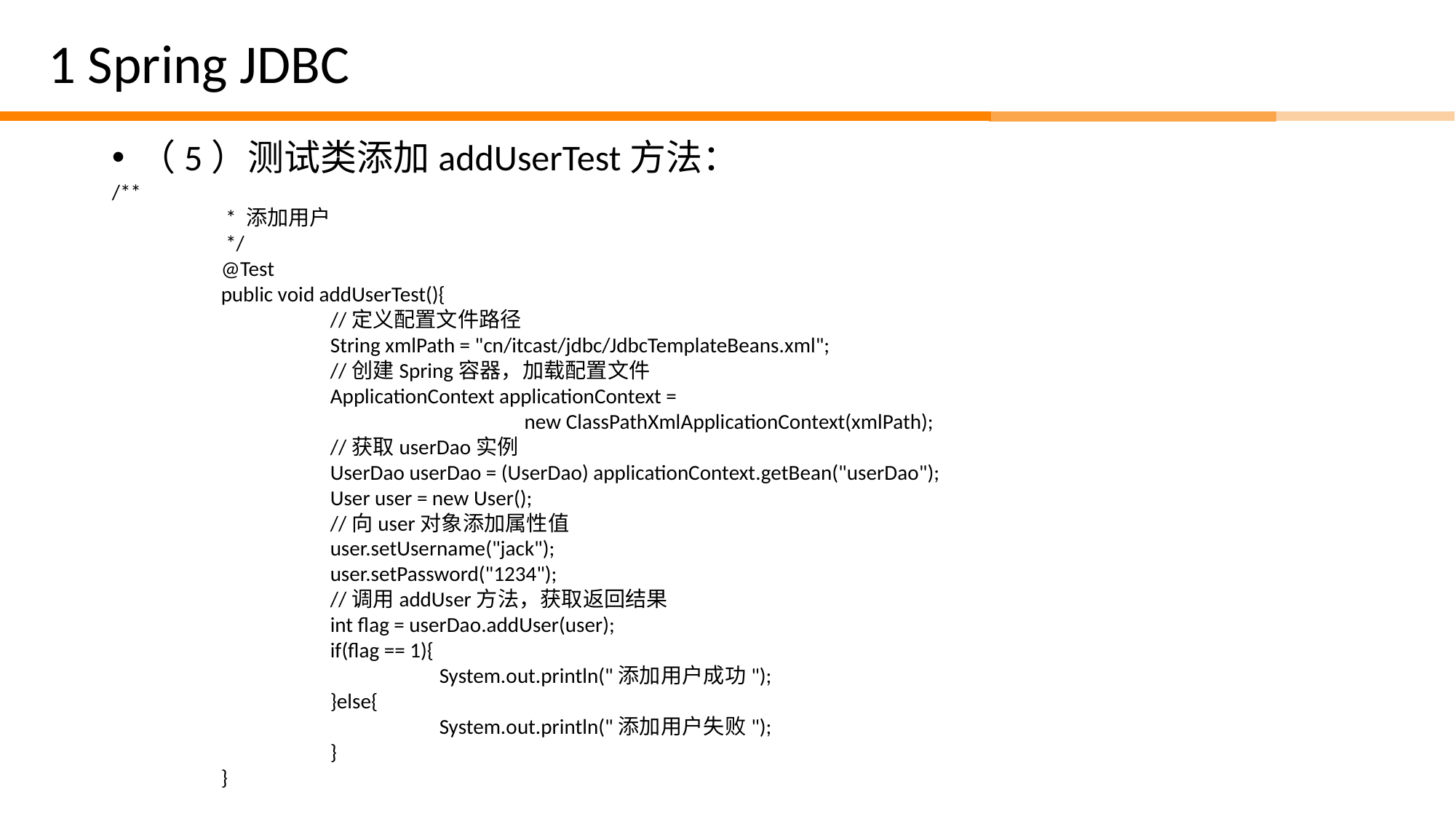

# 1 Spring JDBC
（5）测试类添加addUserTest方法：
/**
	 * 添加用户
	 */
	@Test
	public void addUserTest(){
		//定义配置文件路径
		String xmlPath = "cn/itcast/jdbc/JdbcTemplateBeans.xml";
		//创建Spring容器，加载配置文件
		ApplicationContext applicationContext =
			                  new ClassPathXmlApplicationContext(xmlPath);
		//获取userDao实例
		UserDao userDao = (UserDao) applicationContext.getBean("userDao");
		User user = new User();
		//向user对象添加属性值
		user.setUsername("jack");
		user.setPassword("1234");
		//调用addUser方法，获取返回结果
		int flag = userDao.addUser(user);
		if(flag == 1){
			System.out.println("添加用户成功");
		}else{
			System.out.println("添加用户失败");
		}
	}